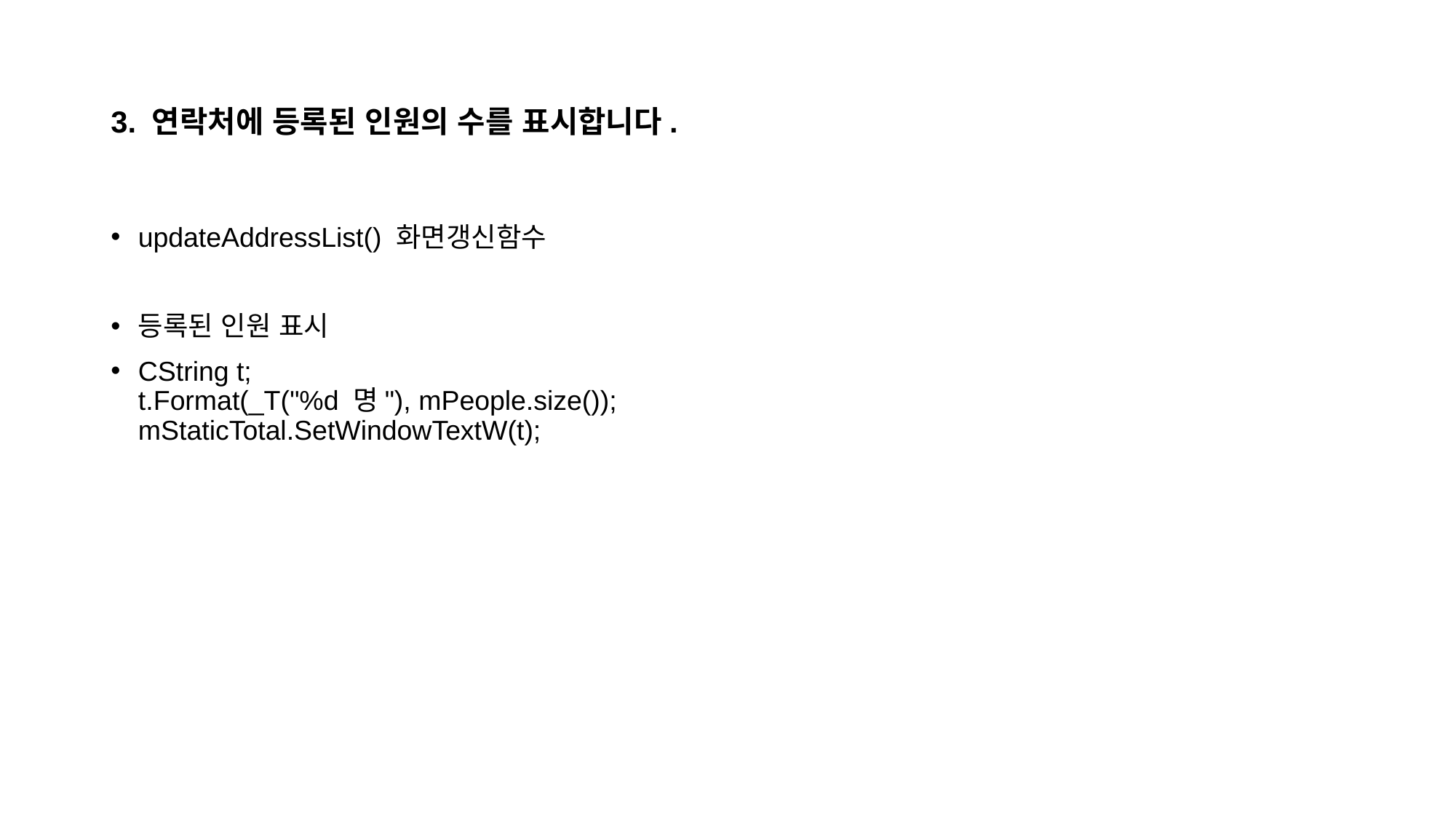

# 3. 연락처에 등록된 인원의 수를 표시합니다.
updateAddressList() 화면갱신함수

등록된 인원 표시
CString t;
t.Format(_T("%d 명"), mPeople.size());
mStaticTotal.SetWindowTextW(t);